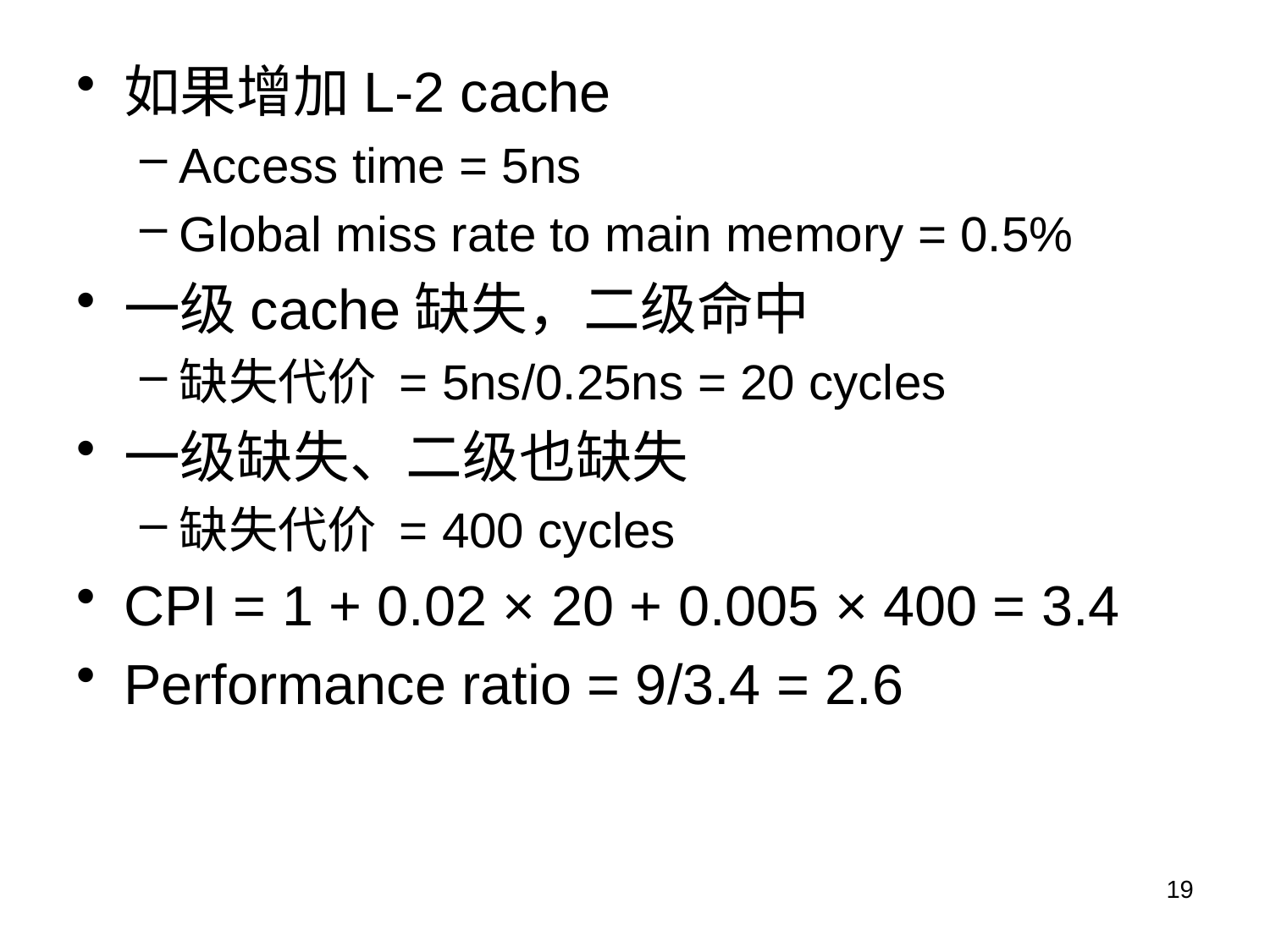

如果增加L-2 cache
Access time = 5ns
Global miss rate to main memory = 0.5%
一级cache缺失，二级命中
缺失代价 = 5ns/0.25ns = 20 cycles
一级缺失、二级也缺失
缺失代价 = 400 cycles
CPI = 1 + 0.02 × 20 + 0.005 × 400 = 3.4
Performance ratio = 9/3.4 = 2.6

19